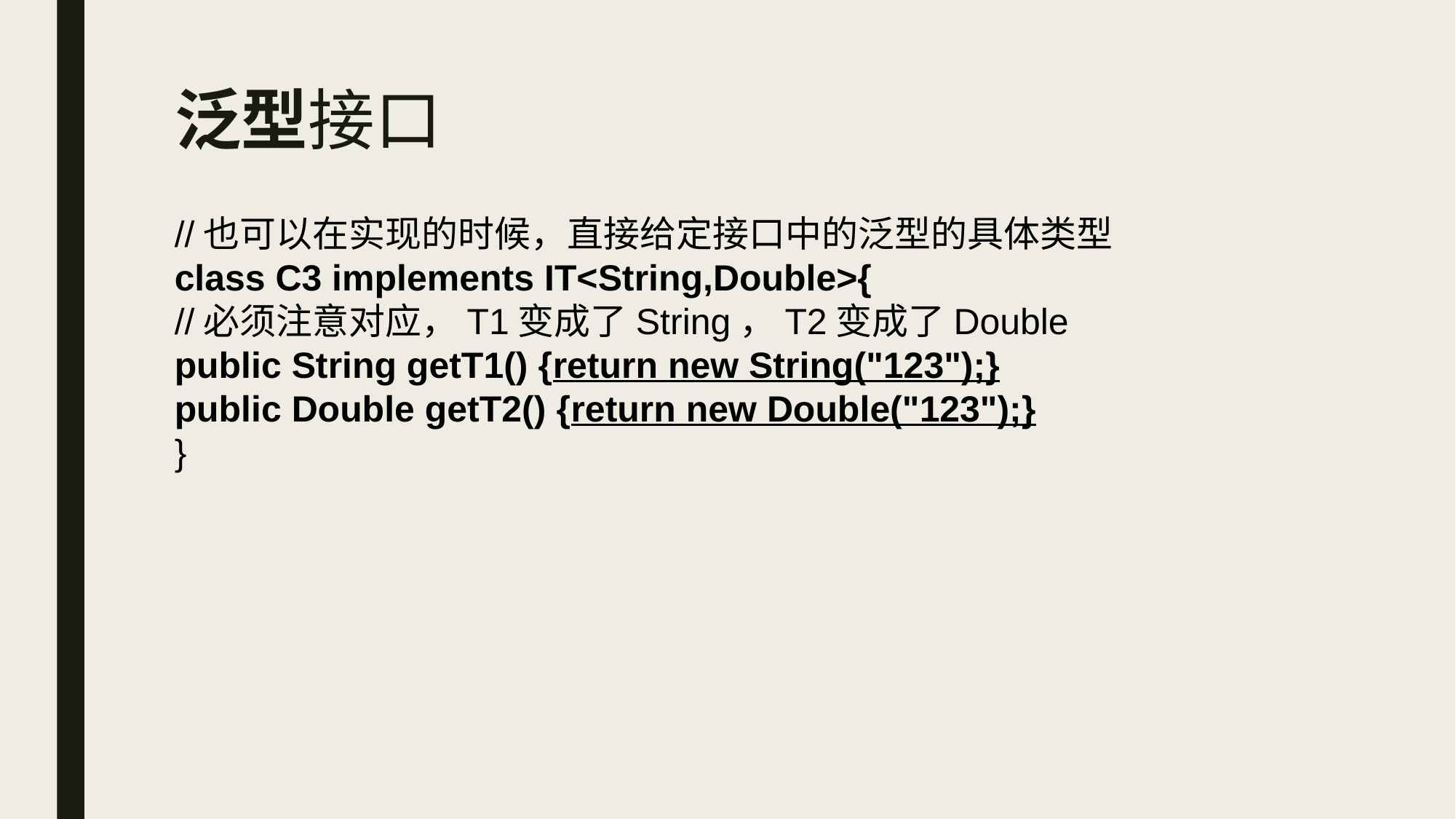

# 泛型接口
//也可以在实现的时候，直接给定接口中的泛型的具体类型
class C3 implements IT<String,Double>{
//必须注意对应，T1变成了String，T2变成了Double
public String getT1() {return new String("123");}
public Double getT2() {return new Double("123");}
}